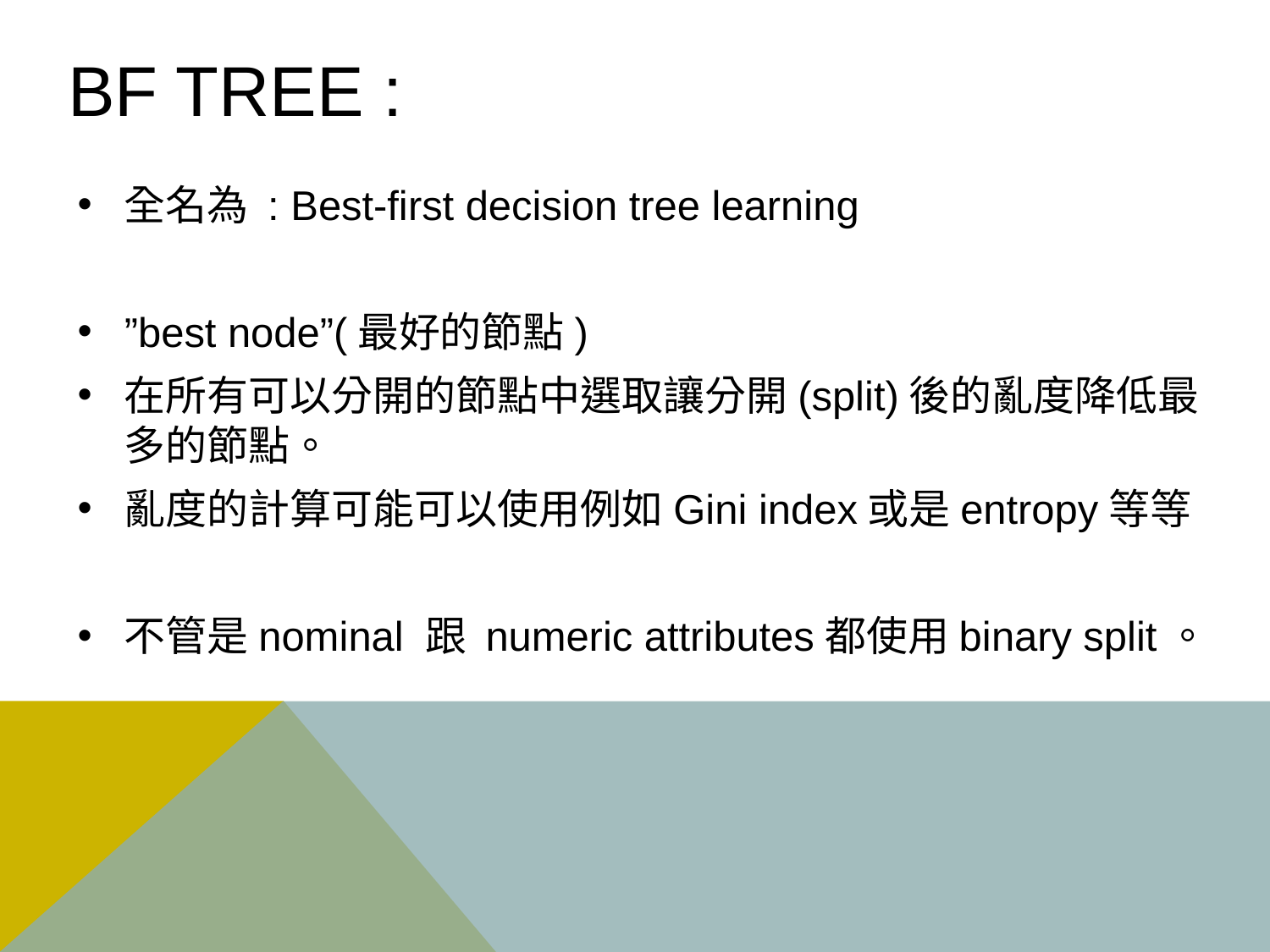

# BF Tree :
全名為 : Best-first decision tree learning

”best node”(最好的節點)
在所有可以分開的節點中選取讓分開(split)後的亂度降低最多的節點。
亂度的計算可能可以使用例如Gini index或是entropy等等

不管是nominal 跟 numeric attributes都使用binary split。